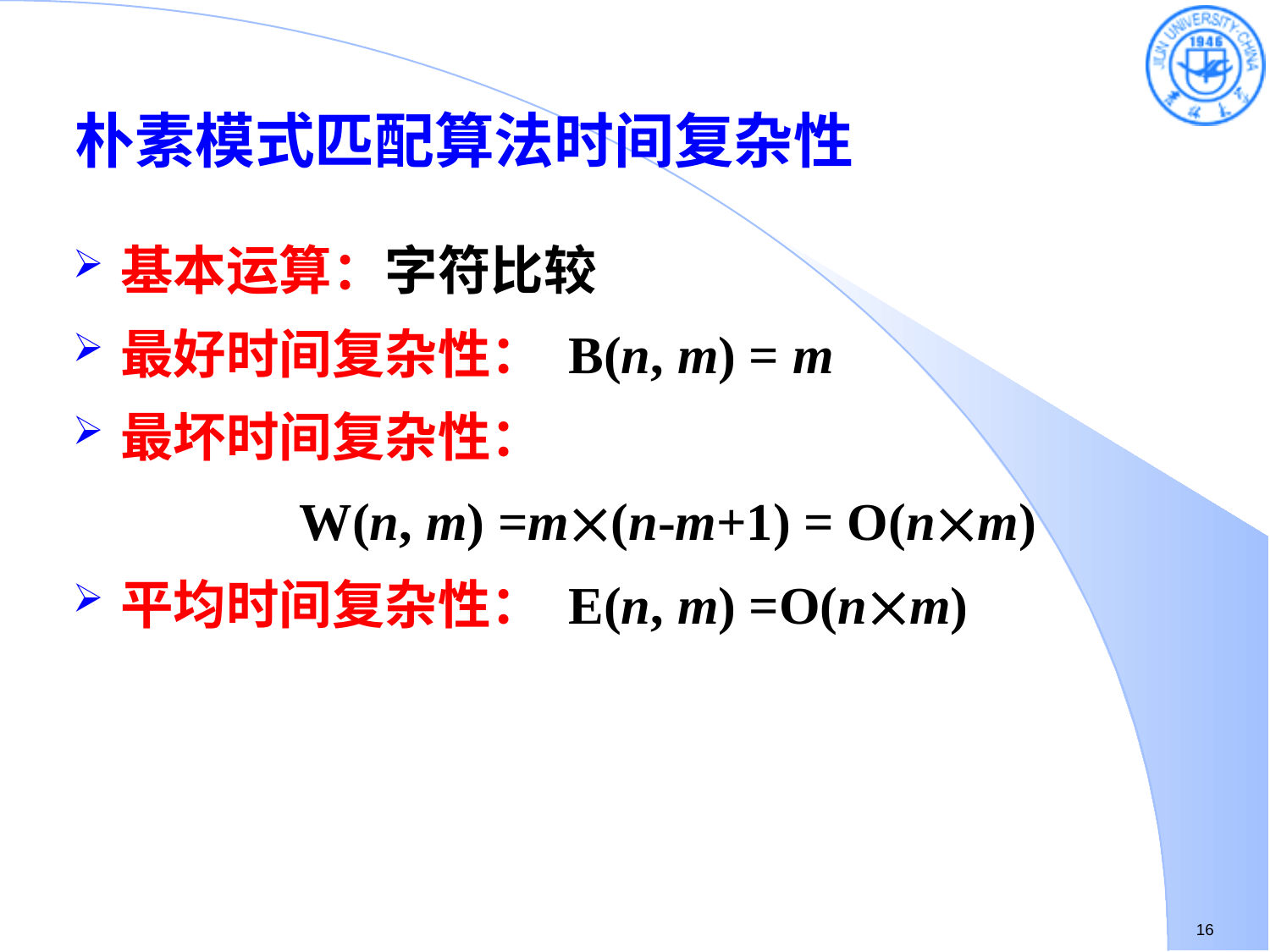

朴素模式匹配算法时间复杂性
基本运算：字符比较
最好时间复杂性： B(n, m) = m
最坏时间复杂性：
                 W(n, m) =m×(n-m+1) = O(n×m)
平均时间复杂性： E(n, m) =O(n×m)